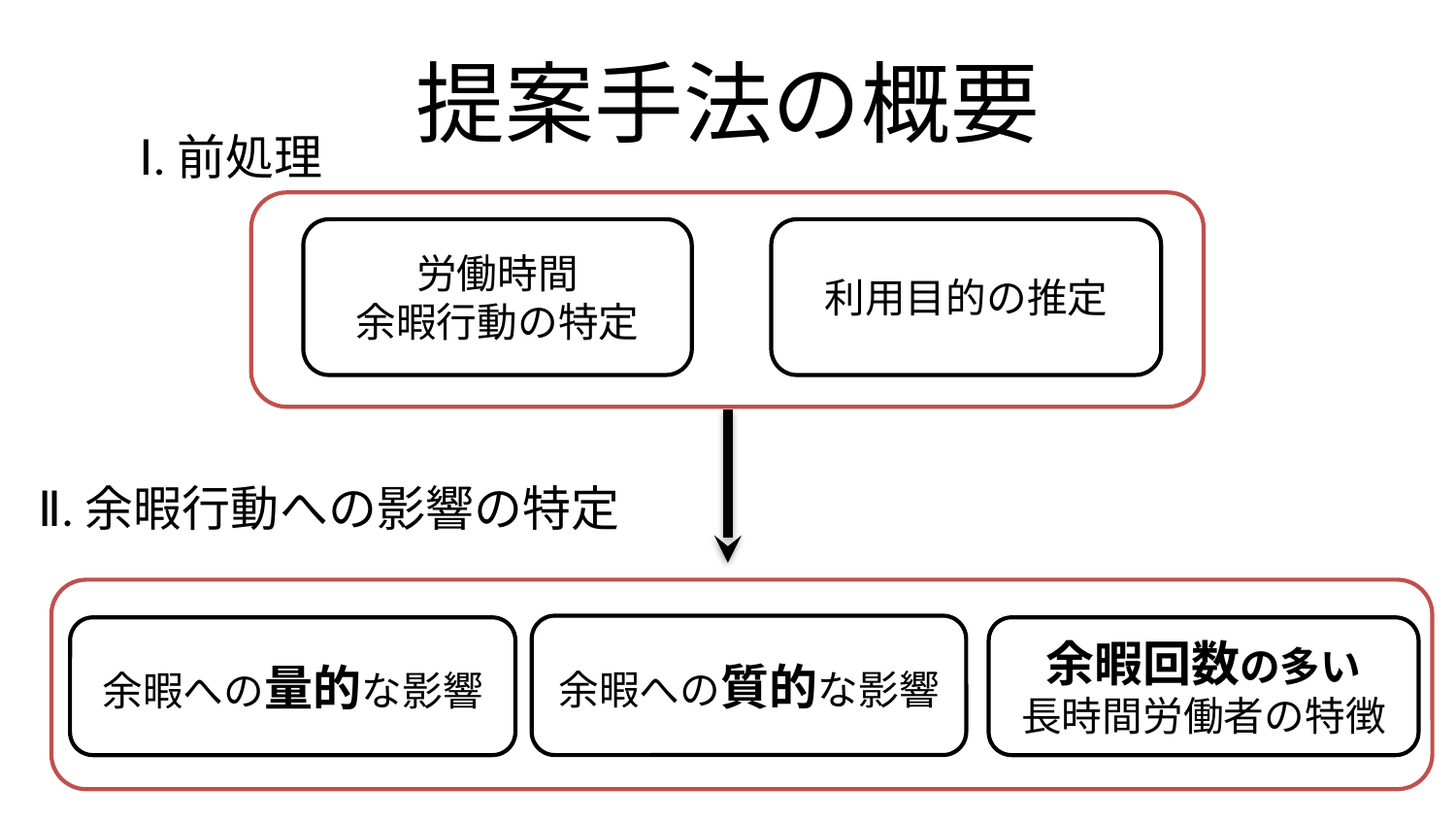

# 提案手法の概要
Ⅰ.前処理

労働時間
余暇行動の特定
利用目的の推定
Ⅱ.余暇行動への影響の特定

余暇への質的な影響

余暇への量的な影響

余暇回数の多い
長時間労働者の特徴